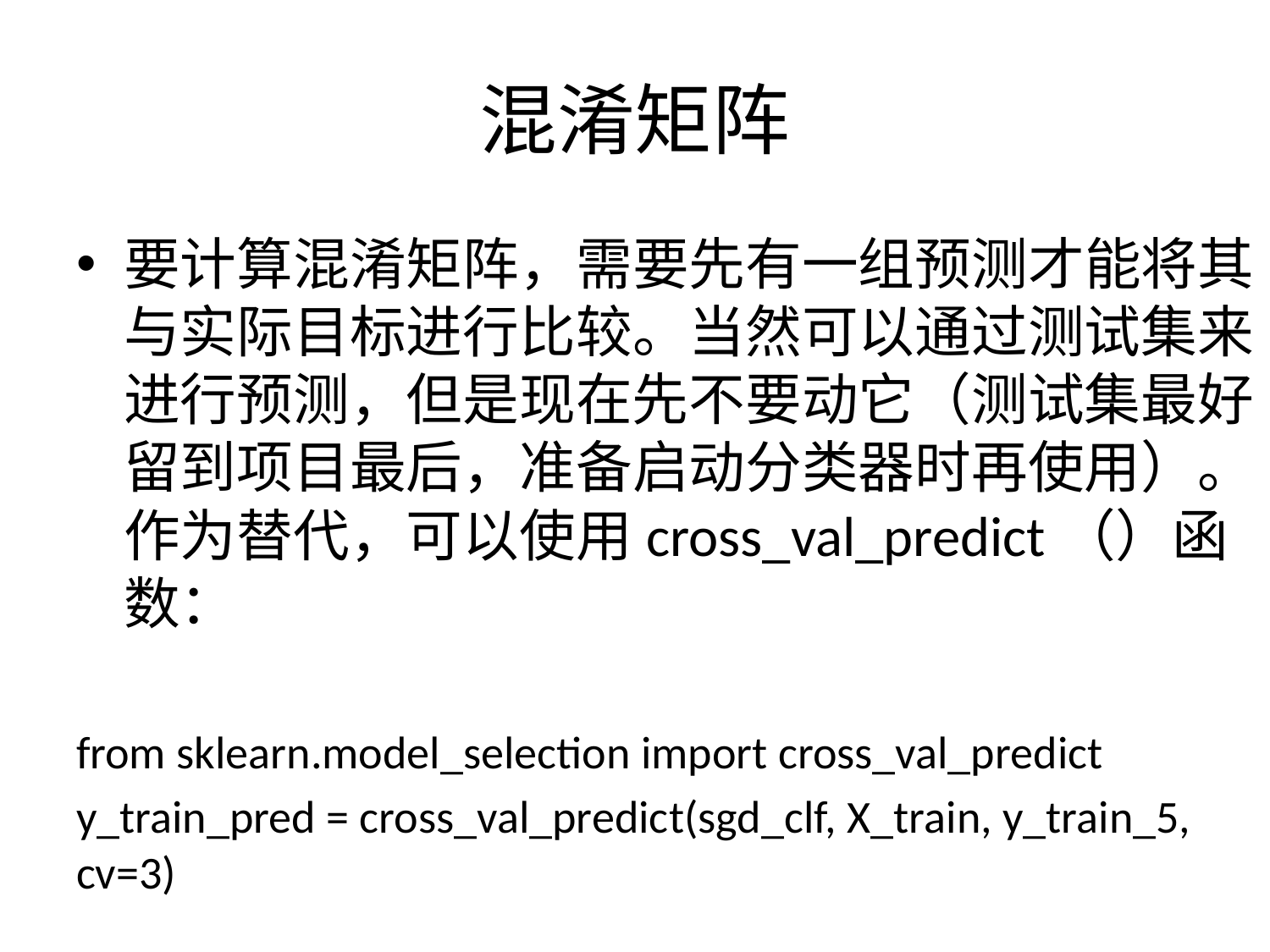

# 混淆矩阵
要计算混淆矩阵，需要先有一组预测才能将其与实际目标进行比较。当然可以通过测试集来进行预测，但是现在先不要动它（测试集最好留到项目最后，准备启动分类器时再使用）。作为替代，可以使用cross_val_predict（）函数：

from sklearn.model_selection import cross_val_predict
y_train_pred = cross_val_predict(sgd_clf, X_train, y_train_5, cv=3)